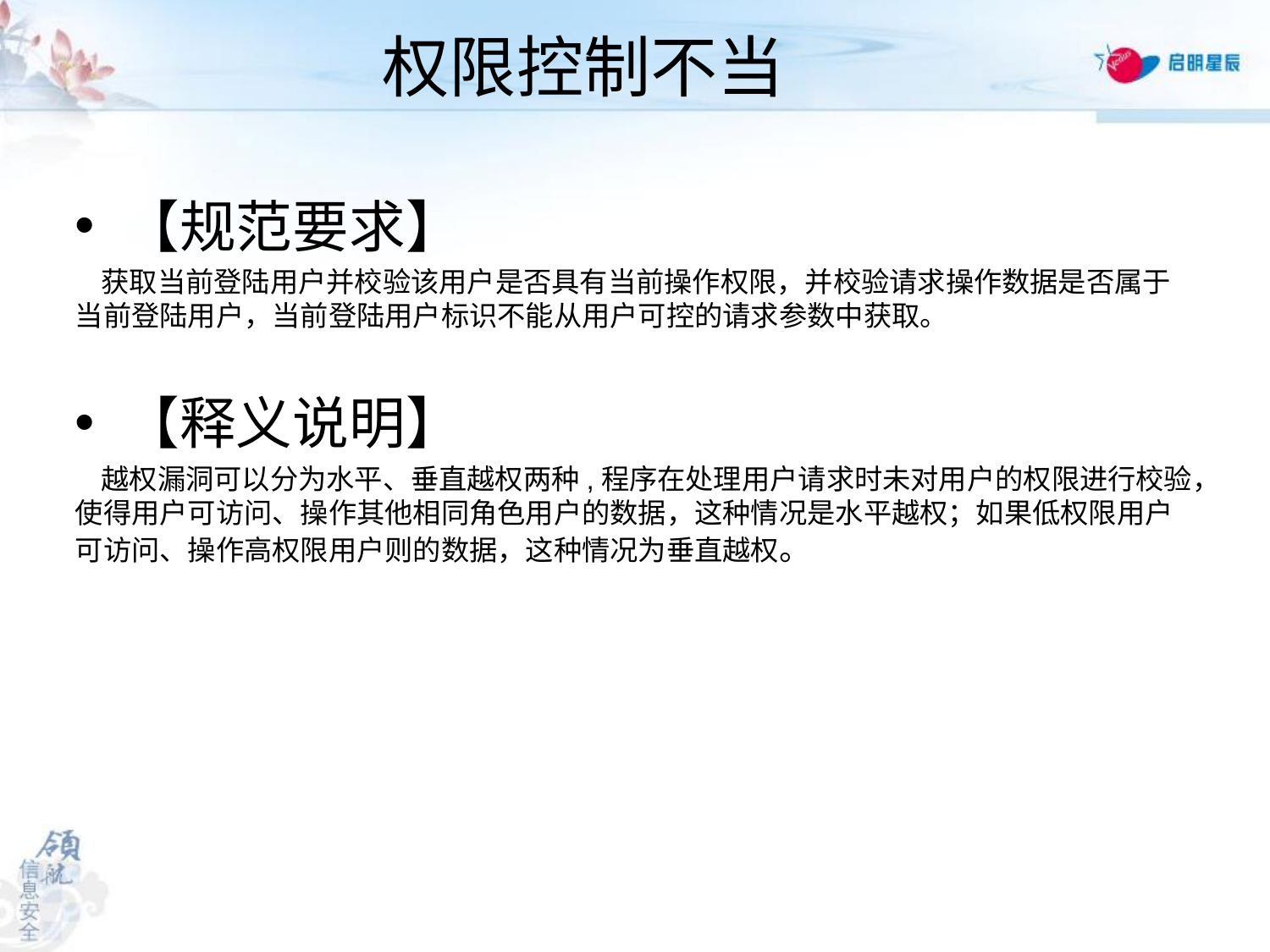

# 权限控制不当
【规范要求】
   获取当前登陆用户并校验该用户是否具有当前操作权限，并校验请求操作数据是否属于当前登陆用户，当前登陆用户标识不能从用户可控的请求参数中获取。

【释义说明】
   越权漏洞可以分为水平、垂直越权两种,程序在处理用户请求时未对用户的权限进行校验，使得用户可访问、操作其他相同角色用户的数据，这种情况是水平越权；如果低权限用户可访问、操作高权限用户则的数据，这种情况为垂直越权。